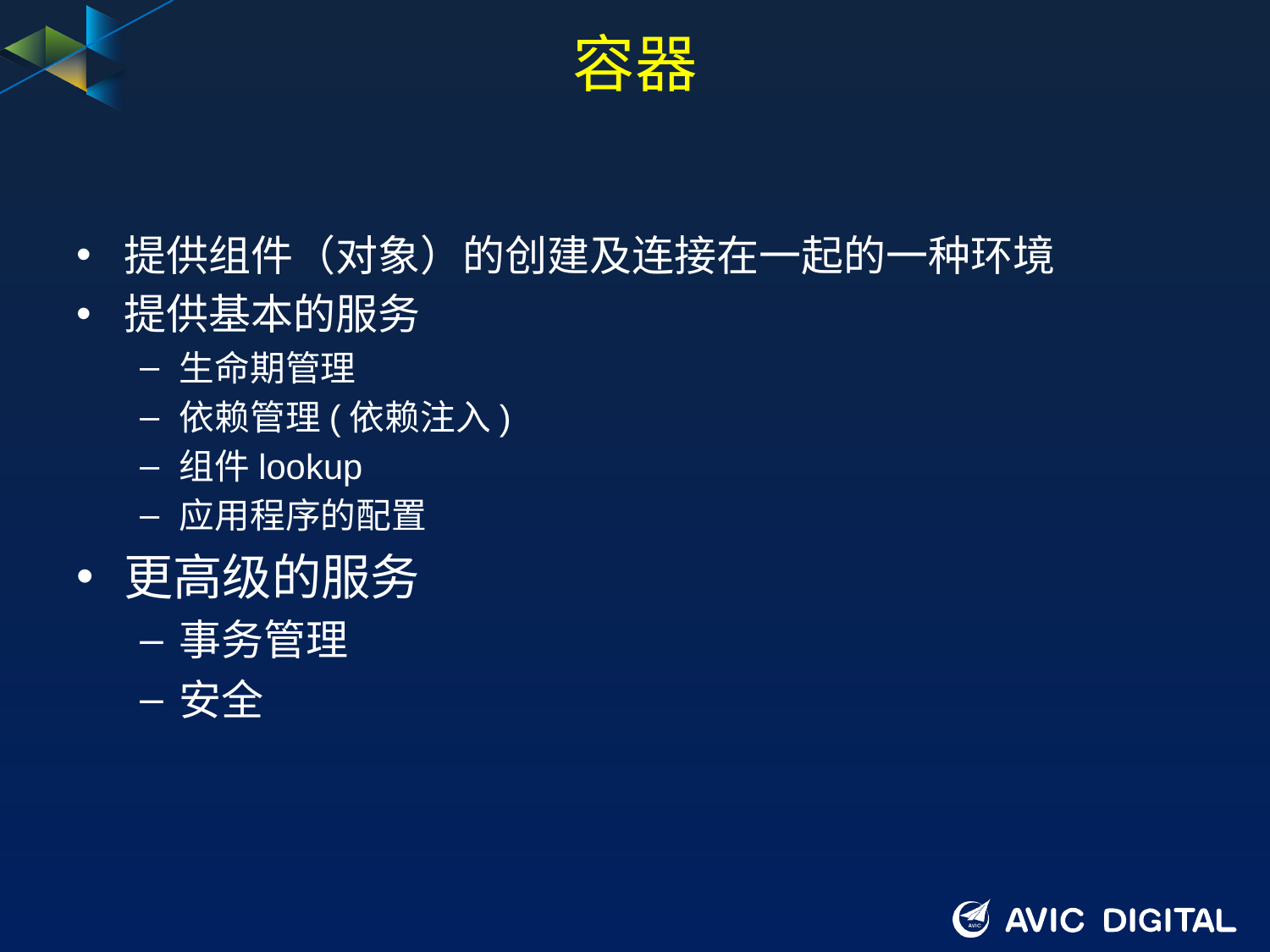

# 容器
提供组件（对象）的创建及连接在一起的一种环境
提供基本的服务
生命期管理
依赖管理(依赖注入)
组件lookup
应用程序的配置
更高级的服务
事务管理
安全